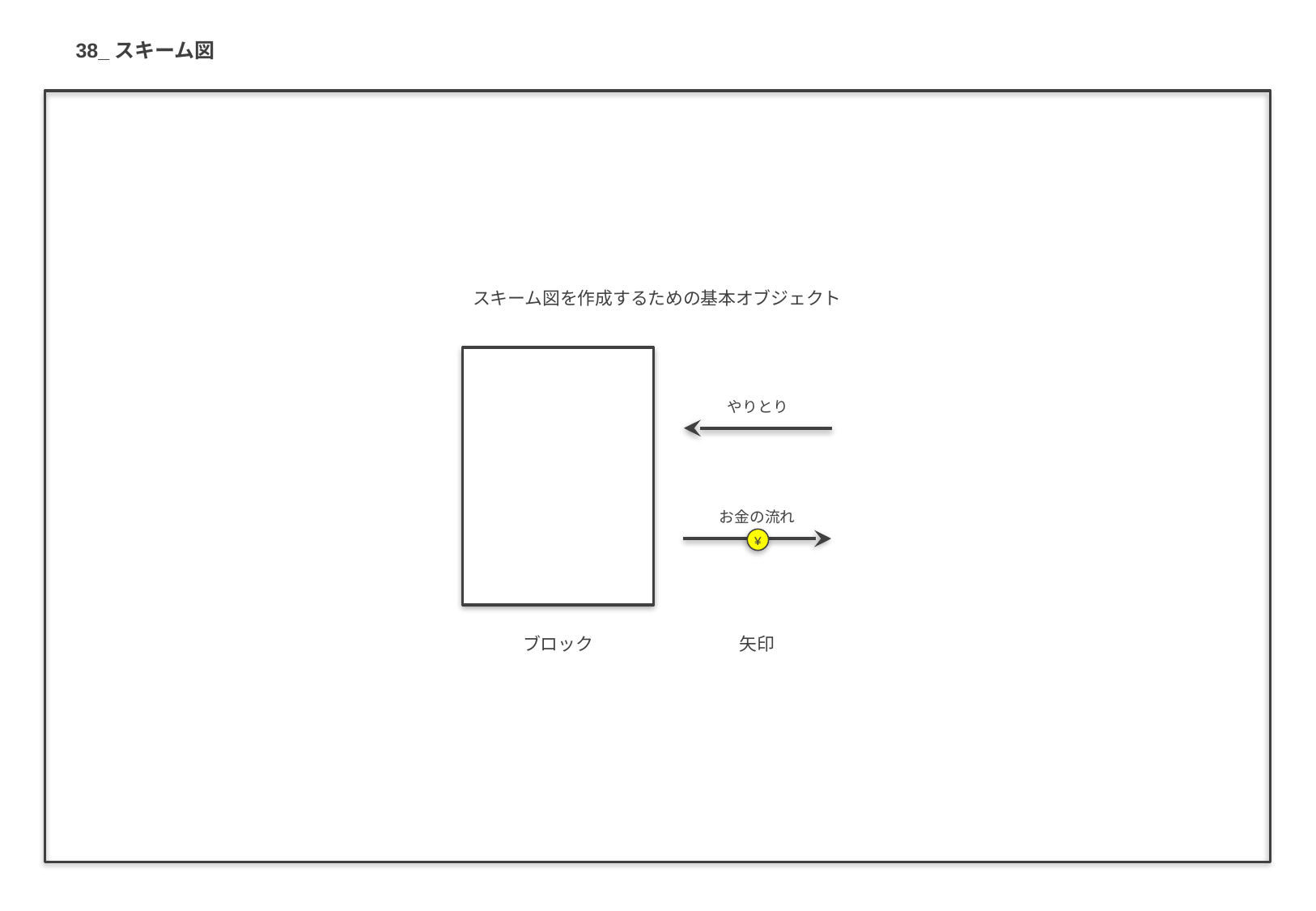

38_スキーム図

スキーム図を作成するための基本オブジェクト

やりとり
お金の流れ
¥
ブロック
矢印